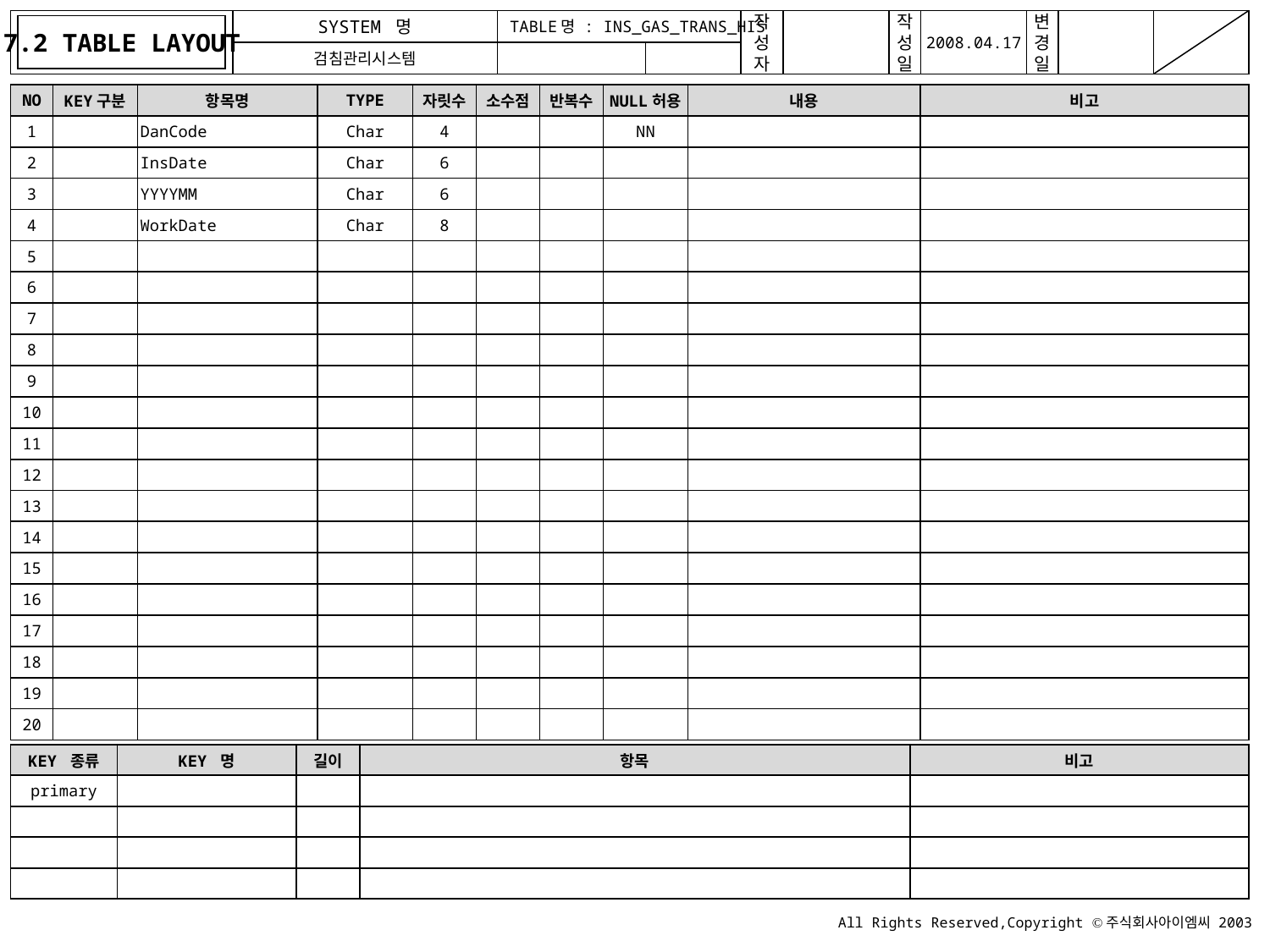

7.2 TABLE LAYOUT
TABLE명 : INS_GAS_TRANS_HIS
| NO | KEY구분 | 항목명 | TYPE | 자릿수 | 소수점 | 반복수 | NULL허용 | 내용 | 비고 |
| --- | --- | --- | --- | --- | --- | --- | --- | --- | --- |
| 1 |  | DanCode | Char | 4 |  |  | NN |  |  |
| 2 |  | InsDate | Char | 6 |  |  |  |  |  |
| 3 |  | YYYYMM | Char | 6 |  |  |  |  |  |
| 4 |  | WorkDate | Char | 8 |  |  |  |  |  |
| 5 |  |  |  |  |  |  |  |  |  |
| 6 |  |  |  |  |  |  |  |  |  |
| 7 |  |  |  |  |  |  |  |  |  |
| 8 |  |  |  |  |  |  |  |  |  |
| 9 |  |  |  |  |  |  |  |  |  |
| 10 |  |  |  |  |  |  |  |  |  |
| 11 |  |  |  |  |  |  |  |  |  |
| 12 |  |  |  |  |  |  |  |  |  |
| 13 |  |  |  |  |  |  |  |  |  |
| 14 |  |  |  |  |  |  |  |  |  |
| 15 |  |  |  |  |  |  |  |  |  |
| 16 |  |  |  |  |  |  |  |  |  |
| 17 |  |  |  |  |  |  |  |  |  |
| 18 |  |  |  |  |  |  |  |  |  |
| 19 |  |  |  |  |  |  |  |  |  |
| 20 |  |  |  |  |  |  |  |  |  |
| KEY 종류 | KEY 명 | 길이 | 항목 | 비고 |
| --- | --- | --- | --- | --- |
| primary |  |  |  |  |
|  |  |  |  |  |
|  |  |  |  |  |
|  |  |  |  |  |